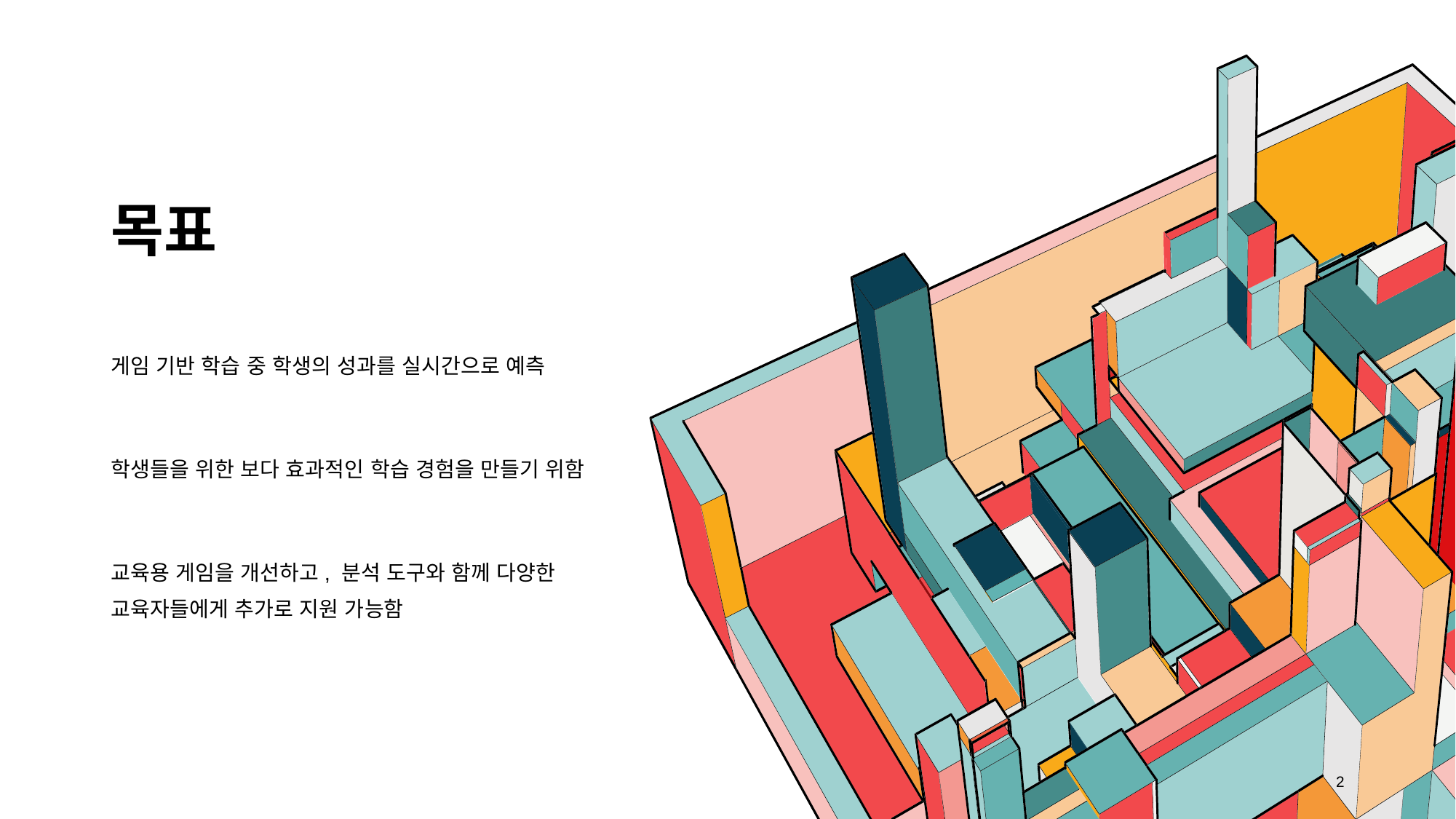

# 목표
게임 기반 학습 중 학생의 성과를 실시간으로 예측

학생들을 위한 보다 효과적인 학습 경험을 만들기 위함

교육용 게임을 개선하고, 분석 도구와 함께 다양한 교육자들에게 추가로 지원 가능함
2